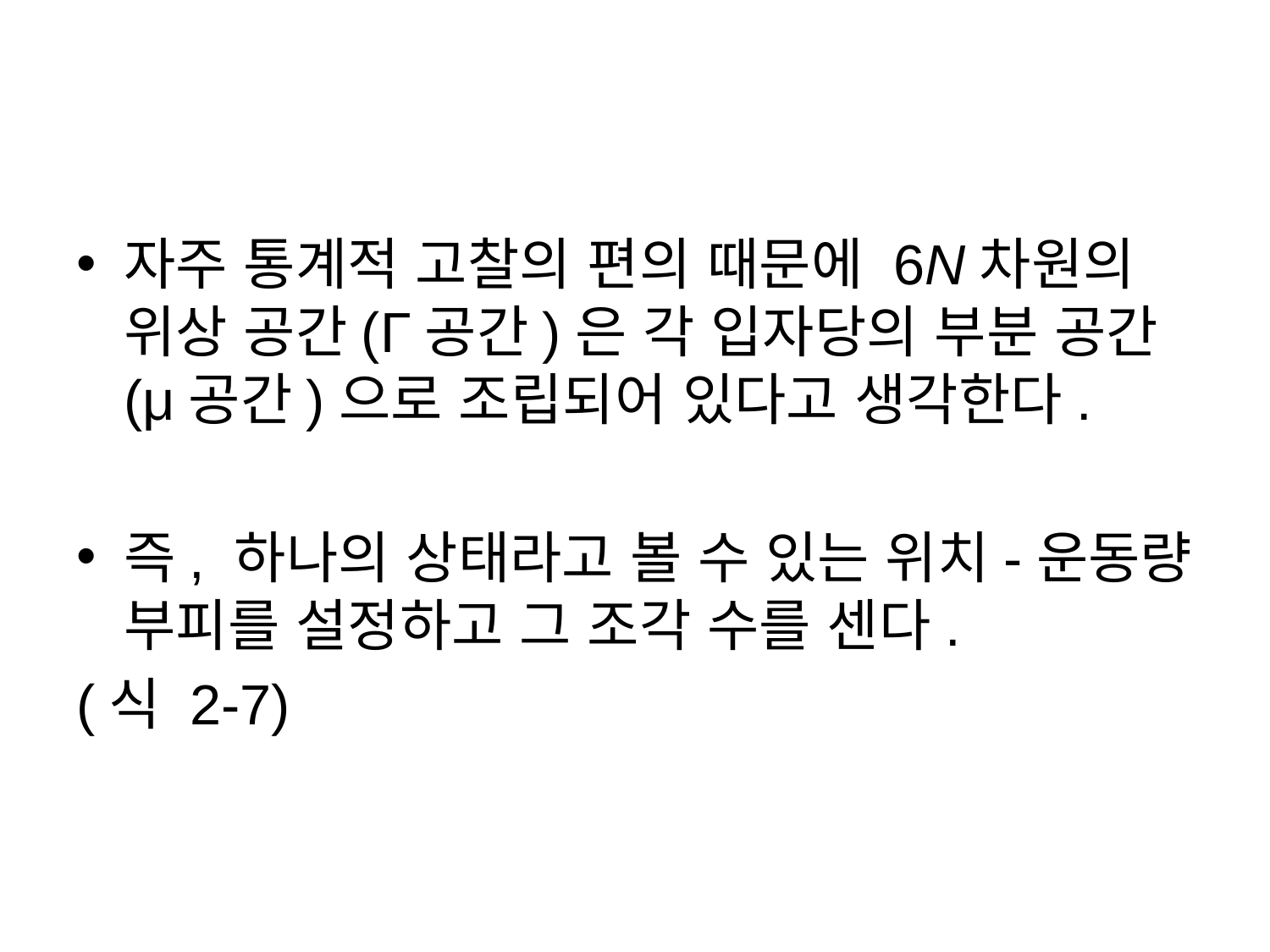

#
자주 통계적 고찰의 편의 때문에 6N차원의 위상 공간(Γ공간)은 각 입자당의 부분 공간(μ공간)으로 조립되어 있다고 생각한다.

즉, 하나의 상태라고 볼 수 있는 위치-운동량 부피를 설정하고 그 조각 수를 센다.
(식 2-7)